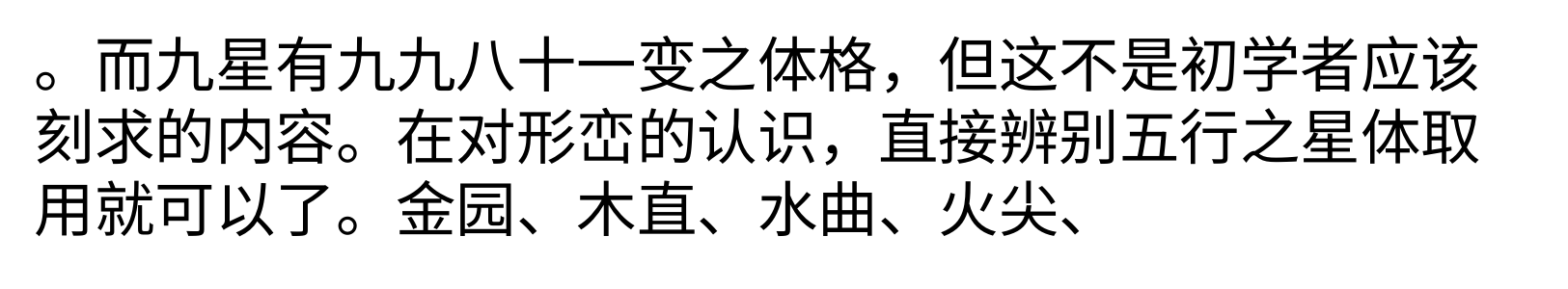

。而九星有九九八十一变之体格，但这不是初学者应该刻求的内容。在对形峦的认识，直接辨别五行之星体取用就可以了。金园、木直、水曲、火尖、